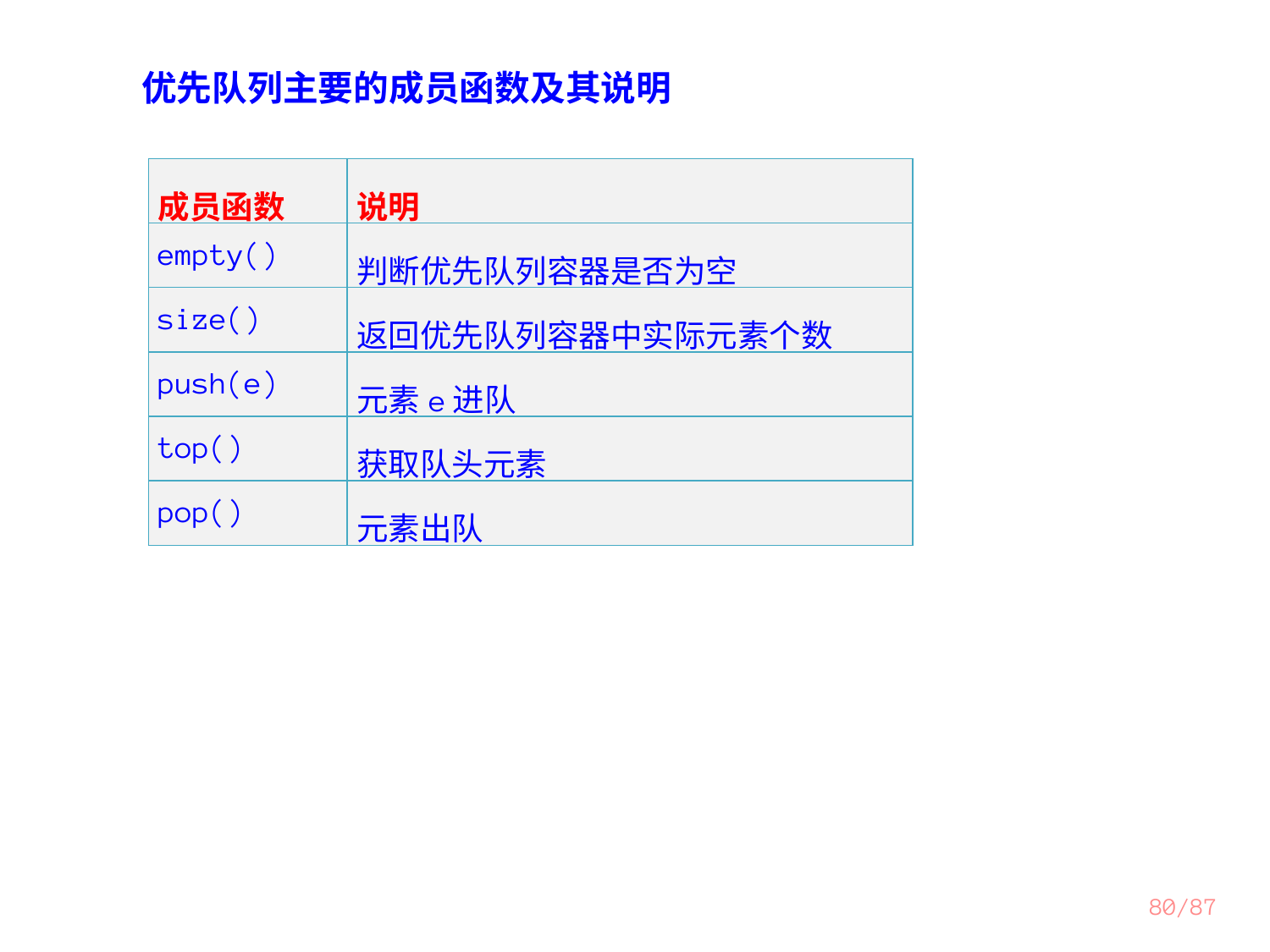

优先队列主要的成员函数及其说明
| 成员函数 | 说明 |
| --- | --- |
| empty() | 判断优先队列容器是否为空 |
| size() | 返回优先队列容器中实际元素个数 |
| push(e) | 元素e进队 |
| top() | 获取队头元素 |
| pop() | 元素出队 |
80/87